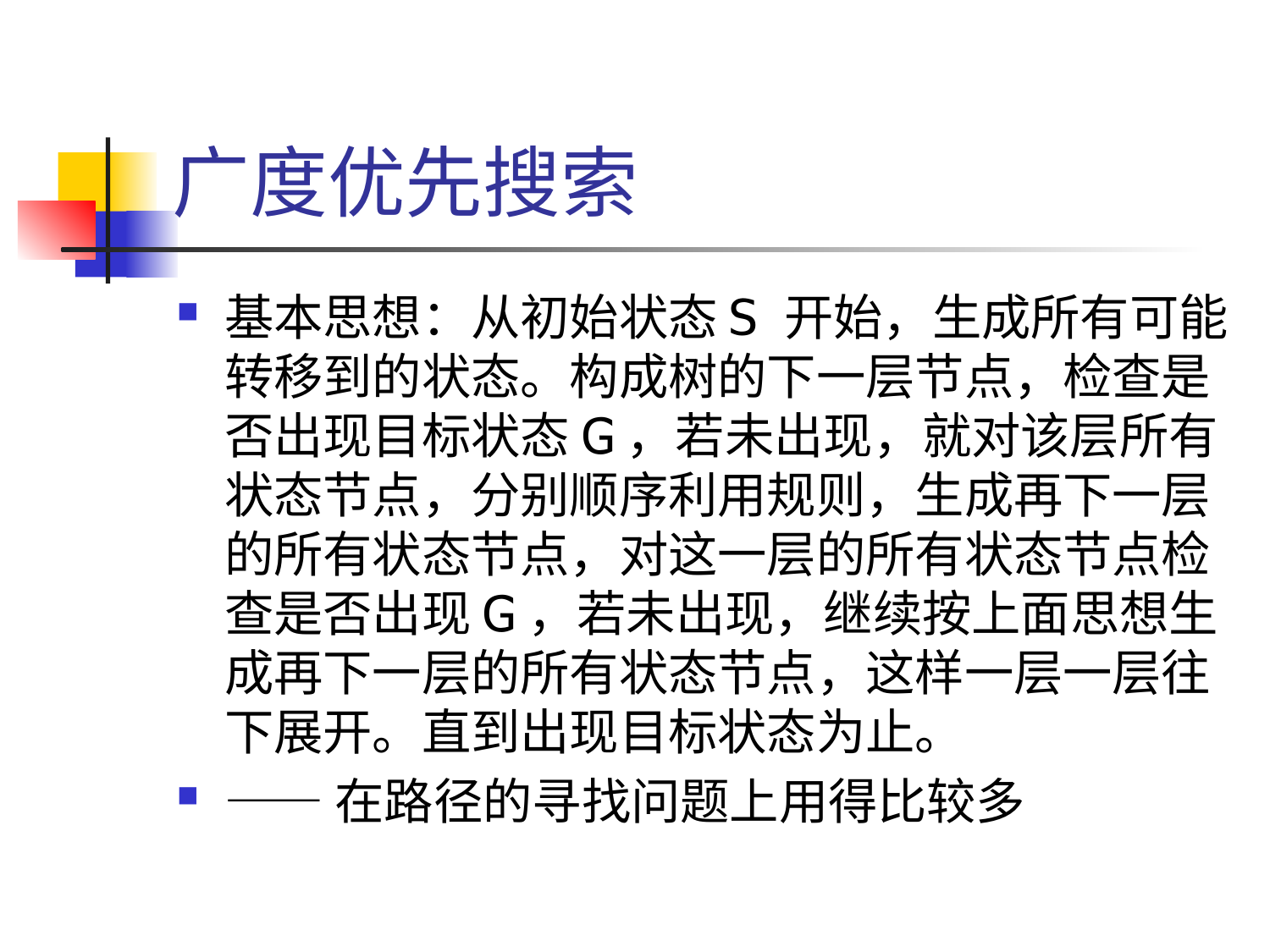

# 广度优先搜索
基本思想：从初始状态S 开始，生成所有可能转移到的状态。构成树的下一层节点，检查是否出现目标状态G，若未出现，就对该层所有状态节点，分别顺序利用规则，生成再下一层的所有状态节点，对这一层的所有状态节点检查是否出现G，若未出现，继续按上面思想生成再下一层的所有状态节点，这样一层一层往下展开。直到出现目标状态为止。
——在路径的寻找问题上用得比较多